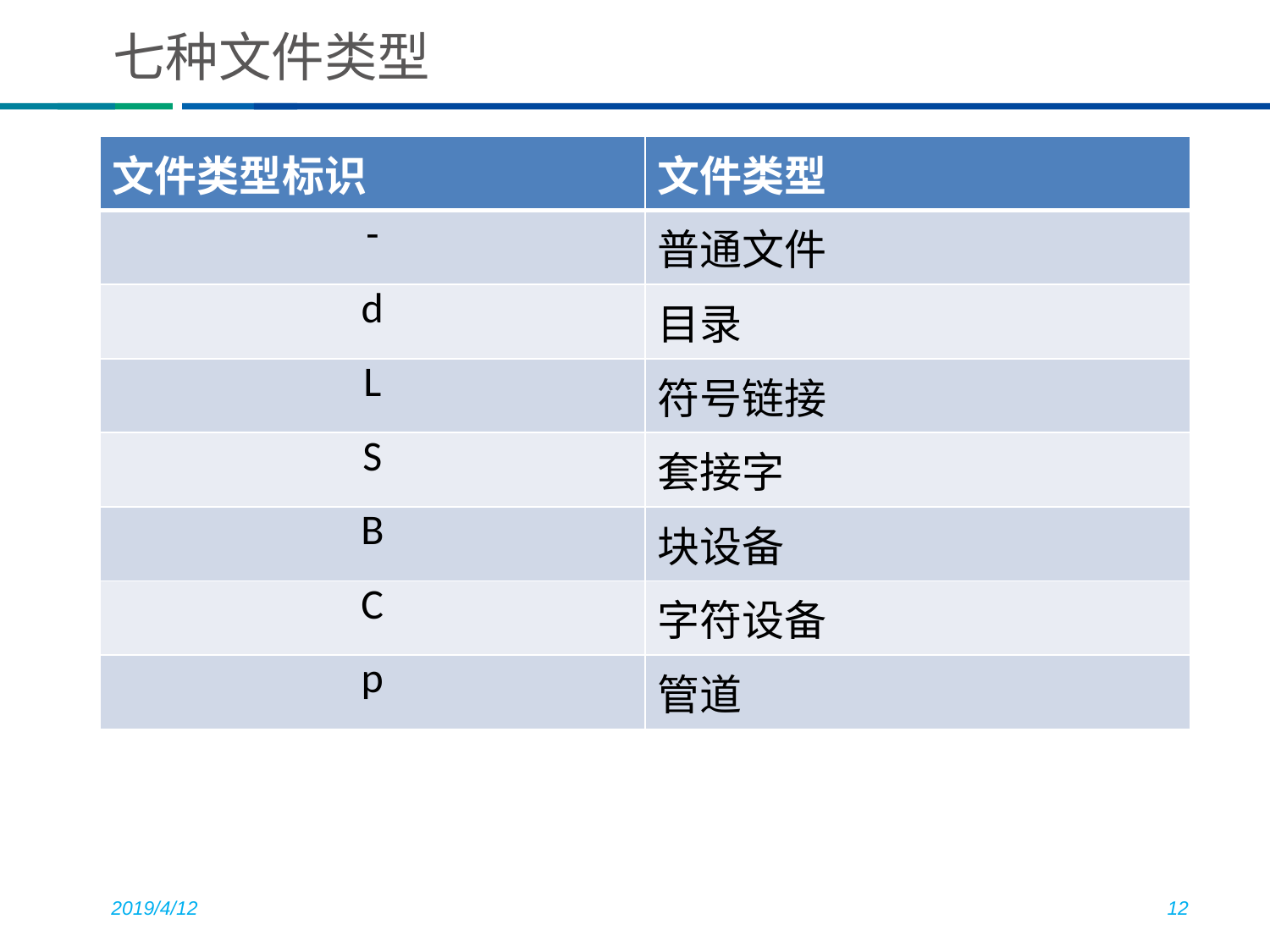

# 七种文件类型
| 文件类型标识 | 文件类型 |
| --- | --- |
| - | 普通文件 |
| d | 目录 |
| L | 符号链接 |
| S | 套接字 |
| B | 块设备 |
| C | 字符设备 |
| p | 管道 |
2019/4/12
12